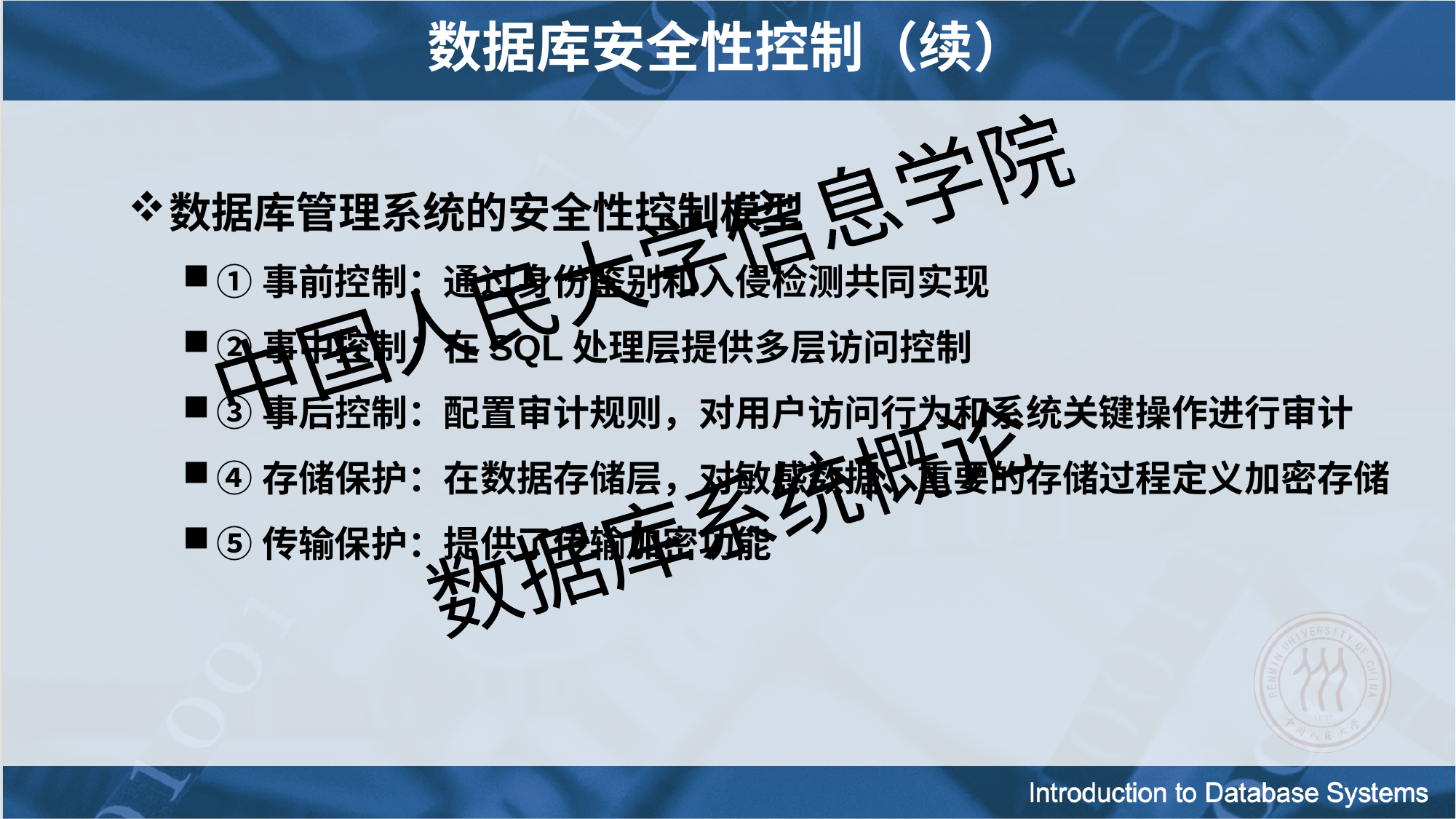

数据库安全性控制（续）
数据库管理系统的安全性控制模型
①事前控制：通过身份鉴别和入侵检测共同实现
②事中控制：在SQL处理层提供多层访问控制
③事后控制：配置审计规则，对用户访问行为和系统关键操作进行审计
④存储保护：在数据存储层，对敏感数据、重要的存储过程定义加密存储
⑤传输保护：提供了传输加密功能